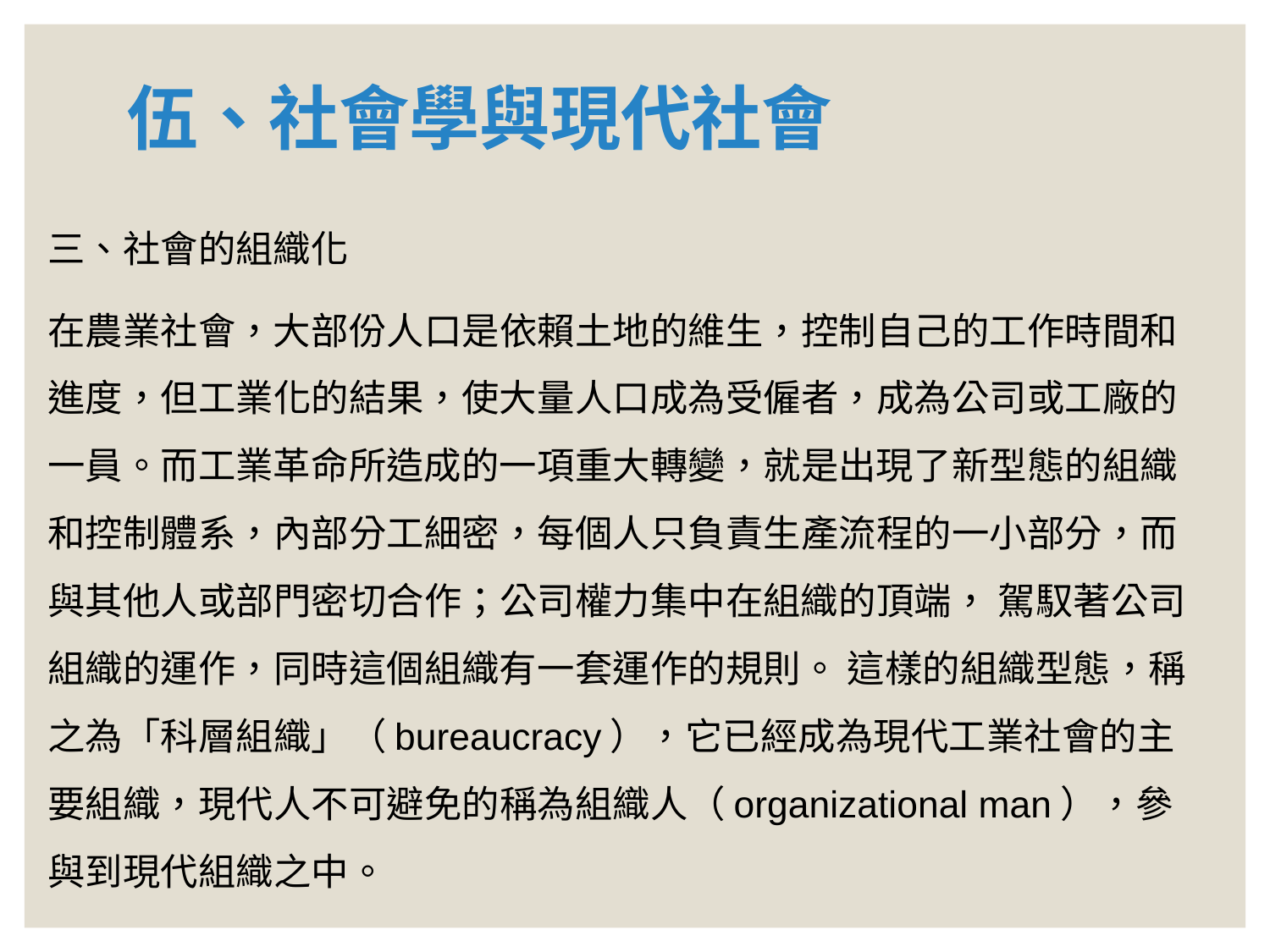

# 伍、社會學與現代社會
三、社會的組織化
在農業社會，大部份人口是依賴土地的維生，控制自己的工作時間和進度，但工業化的結果，使大量人口成為受僱者，成為公司或工廠的一員。而工業革命所造成的一項重大轉變，就是出現了新型態的組織和控制體系，內部分工細密，每個人只負責生產流程的一小部分，而與其他人或部門密切合作；公司權力集中在組織的頂端， 駕馭著公司組織的運作，同時這個組織有一套運作的規則。 這樣的組織型態，稱之為「科層組織」（bureaucracy），它已經成為現代工業社會的主要組織，現代人不可避免的稱為組織人（organizational man），參與到現代組織之中。